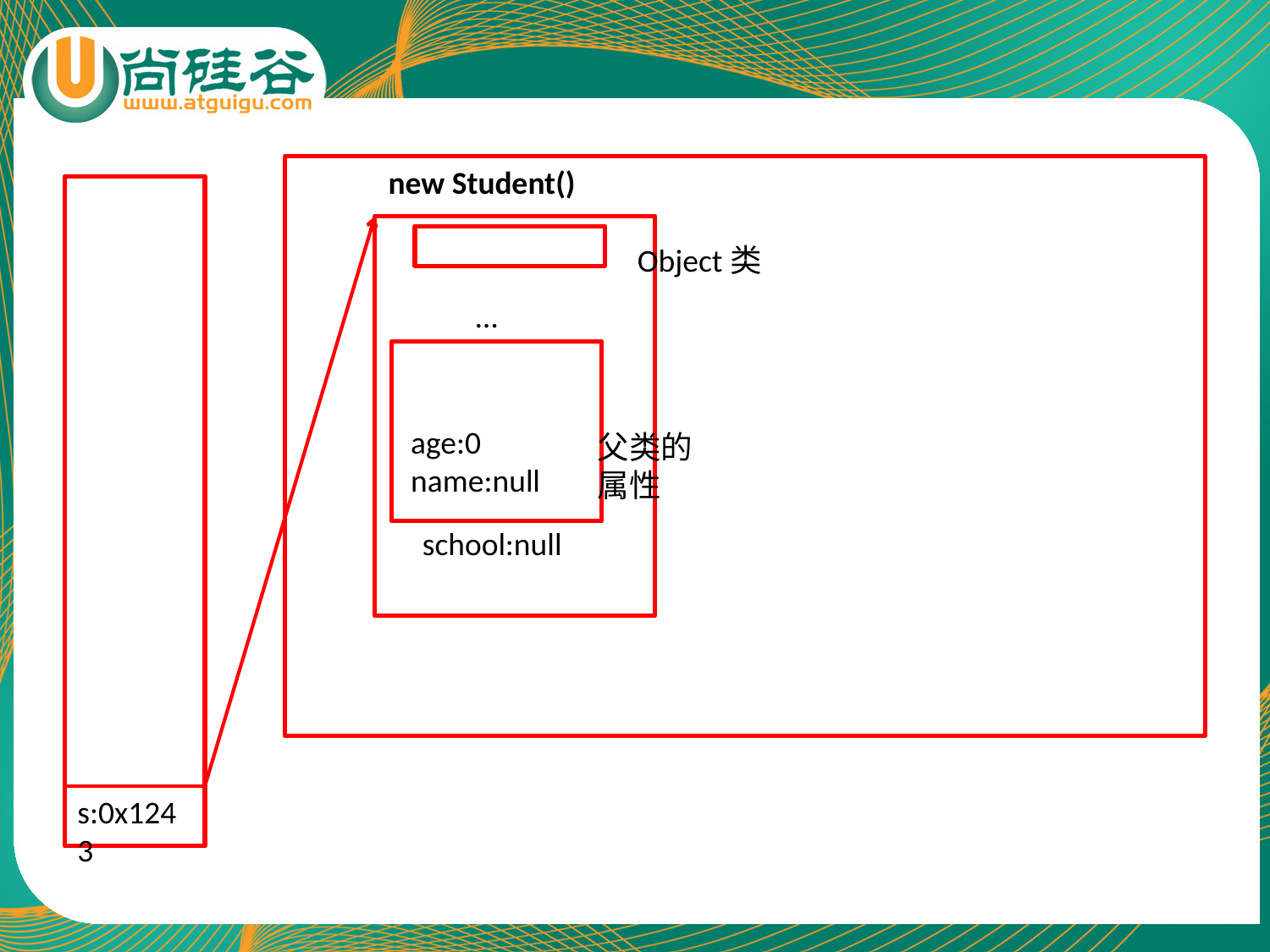

new Student()

Object类
…

age:0
name:null
父类的属性
school:null
s:0x1243